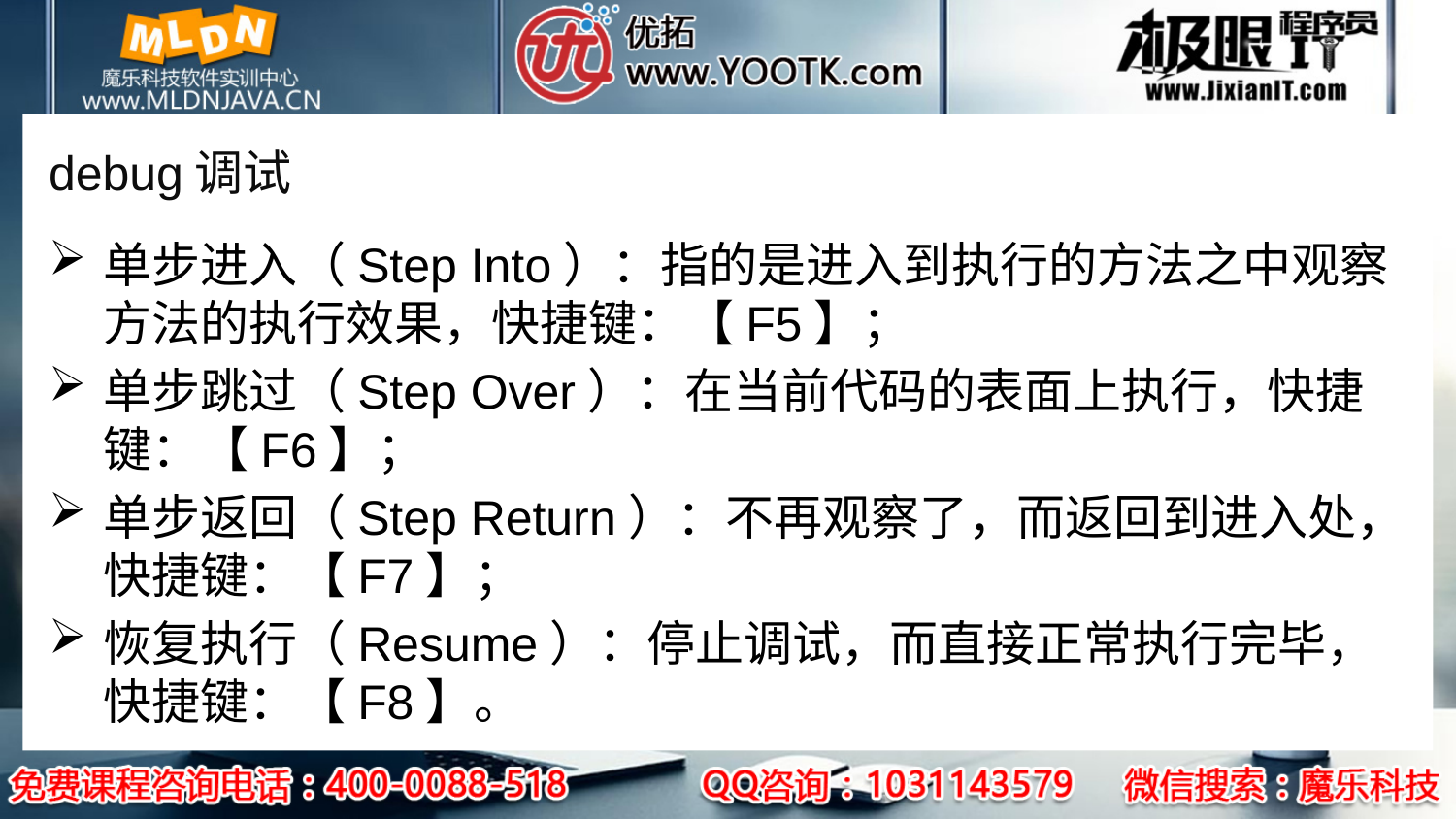

# debug调试
单步进入（Step Into）：指的是进入到执行的方法之中观察方法的执行效果，快捷键：【F5】；
单步跳过（Step Over）：在当前代码的表面上执行，快捷键：【F6】；
单步返回（Step Return）：不再观察了，而返回到进入处，快捷键：【F7】；
恢复执行（Resume）：停止调试，而直接正常执行完毕，快捷键：【F8】。